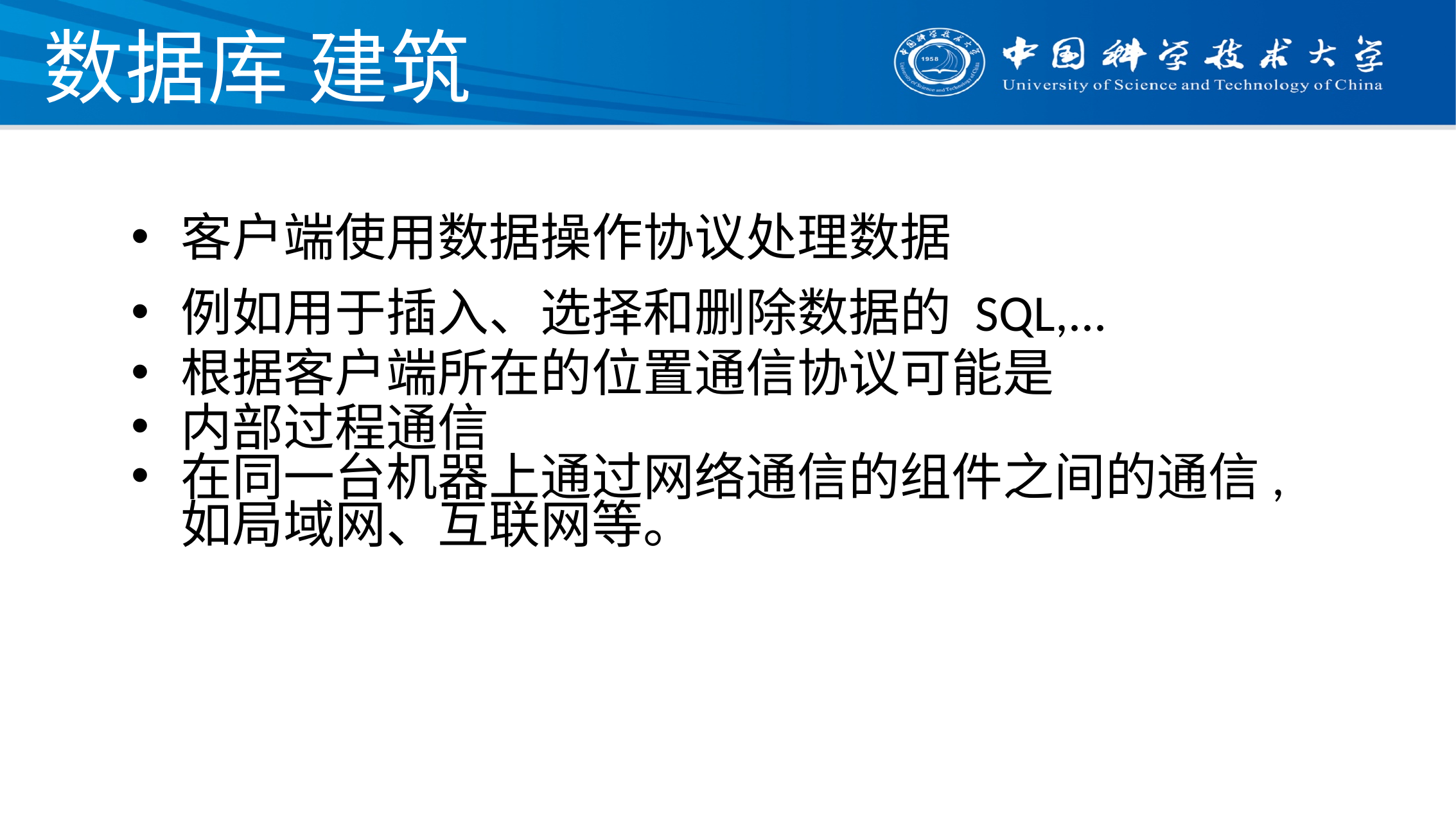

# 数据库 建筑
客户端使用数据操作协议处理数据
例如用于插入、选择和删除数据的 SQL,...
根据客户端所在的位置通信协议可能是
内部过程通信
在同一台机器上通过网络通信的组件之间的通信, 如局域网、互联网等。